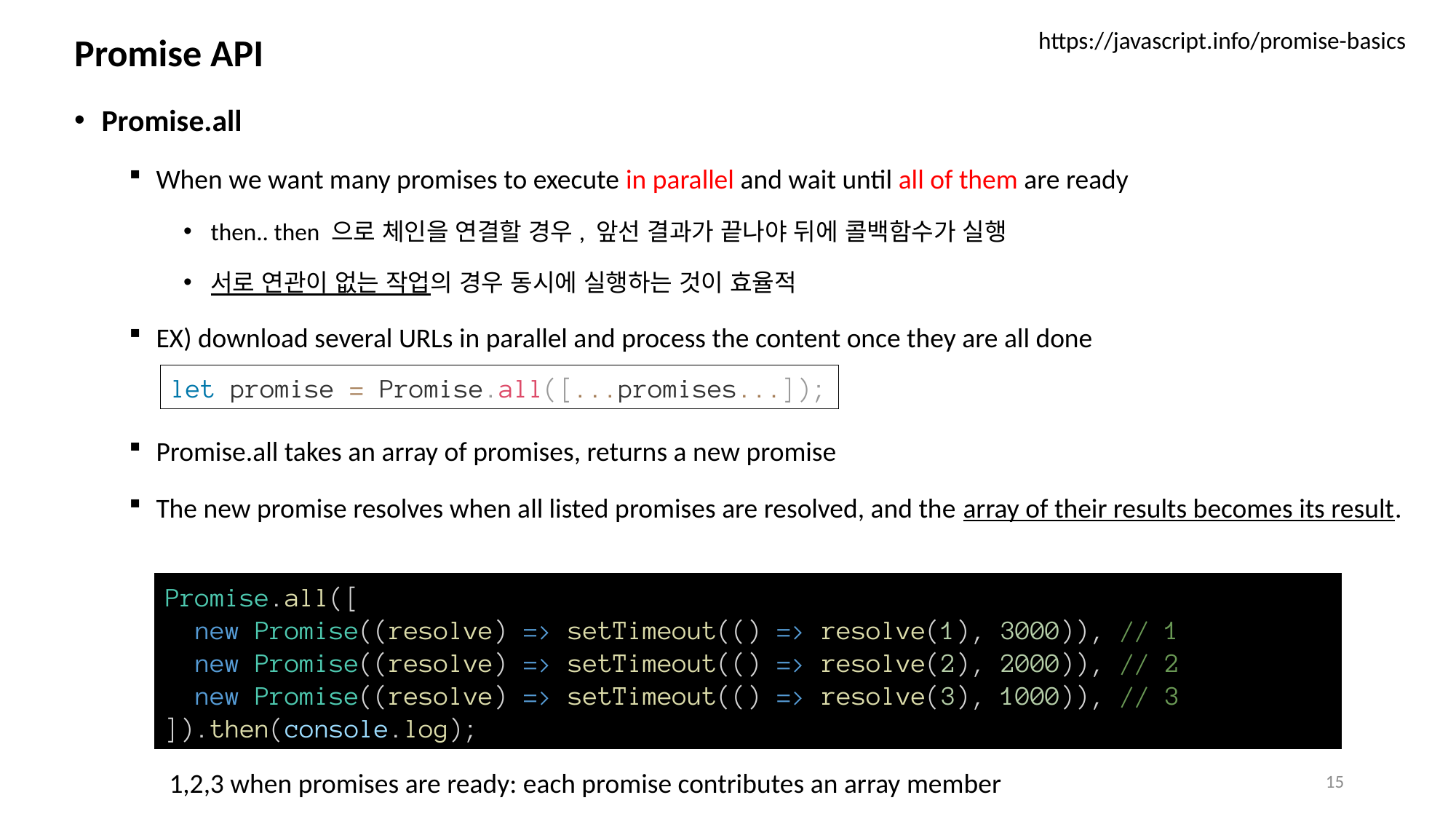

# Promise API
https://javascript.info/promise-basics
Promise.all
When we want many promises to execute in parallel and wait until all of them are ready
then.. then 으로 체인을 연결할 경우, 앞선 결과가 끝나야 뒤에 콜백함수가 실행
서로 연관이 없는 작업의 경우 동시에 실행하는 것이 효율적
EX) download several URLs in parallel and process the content once they are all done

Promise.all takes an array of promises, returns a new promise
The new promise resolves when all listed promises are resolved, and the array of their results becomes its result.

let promise = Promise.all([...promises...]);
Promise.all([
  new Promise((resolve) => setTimeout(() => resolve(1), 3000)), // 1
  new Promise((resolve) => setTimeout(() => resolve(2), 2000)), // 2
  new Promise((resolve) => setTimeout(() => resolve(3), 1000)), // 3
]).then(console.log);
15
1,2,3 when promises are ready: each promise contributes an array member